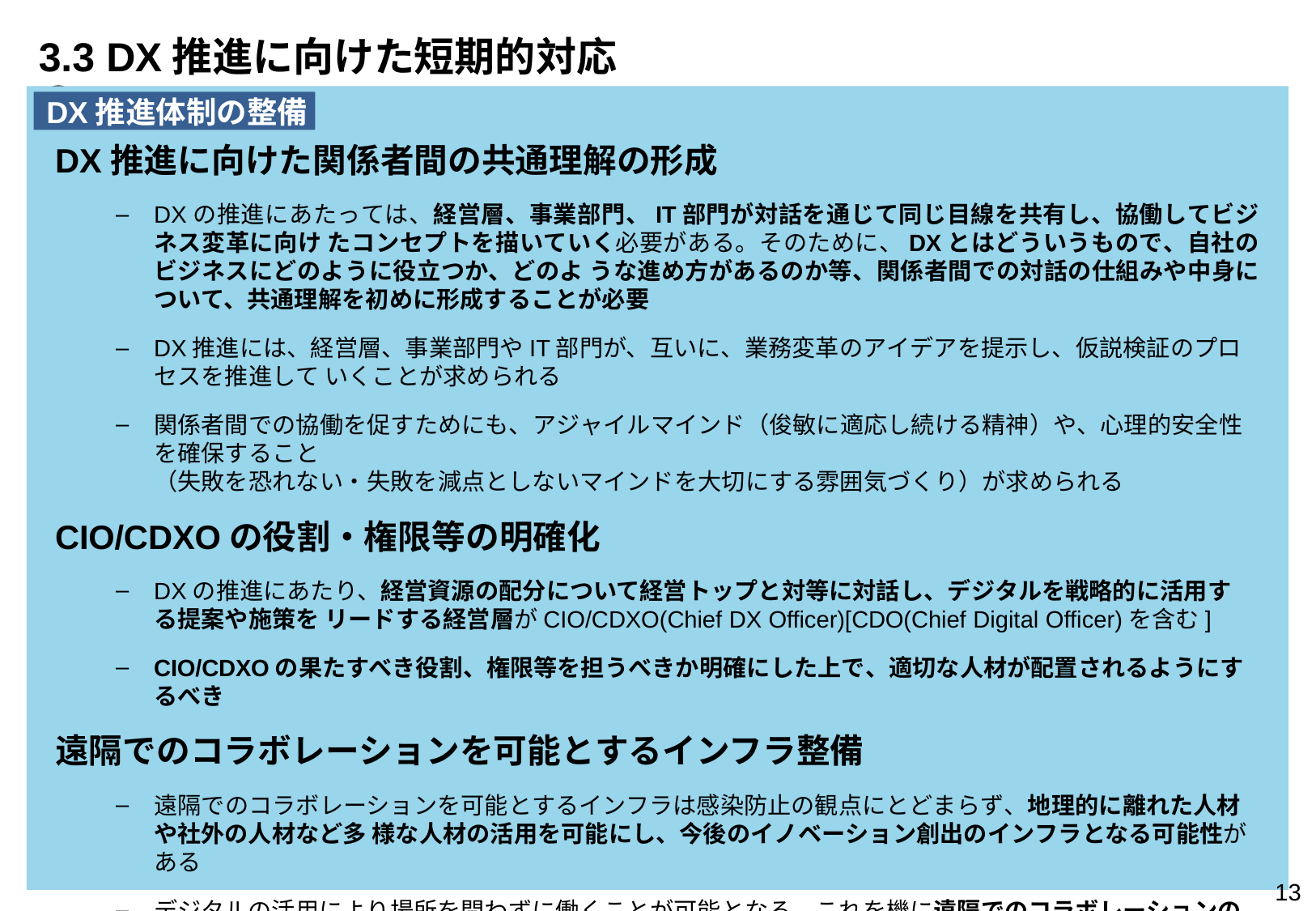

# 3.3 DX推進に向けた短期的対応①

DX推進体制の整備
DX推進に向けた関係者間の共通理解の形成
DXの推進にあたっては、経営層、事業部門、IT部門が対話を通じて同じ目線を共有し、協働してビジネス変革に向け たコンセプトを描いていく必要がある。そのために、DXとはどういうもので、自社のビジネスにどのように役立つか、どのよ うな進め方があるのか等、関係者間での対話の仕組みや中身について、共通理解を初めに形成することが必要
DX推進には、経営層、事業部門やIT部門が、互いに、業務変革のアイデアを提示し、仮説検証のプロセスを推進して いくことが求められる
関係者間での協働を促すためにも、アジャイルマインド（俊敏に適応し続ける精神）や、心理的安全性を確保すること
（失敗を恐れない・失敗を減点としないマインドを大切にする雰囲気づくり）が求められる
CIO/CDXOの役割・権限等の明確化
DXの推進にあたり、経営資源の配分について経営トップと対等に対話し、デジタルを戦略的に活用する提案や施策を リードする経営層がCIO/CDXO(Chief DX Officer)[CDO(Chief Digital Officer)を含む]
CIO/CDXOの果たすべき役割、権限等を担うべきか明確にした上で、適切な人材が配置されるようにするべき
遠隔でのコラボレーションを可能とするインフラ整備
遠隔でのコラボレーションを可能とするインフラは感染防止の観点にとどまらず、地理的に離れた人材や社外の人材など多 様な人材の活用を可能にし、今後のイノベーション創出のインフラとなる可能性がある
デジタルの活用により場所を問わずに働くことが可能となる。これを機に遠隔でのコラボレーションのあり方を議論していく ことが必要
13